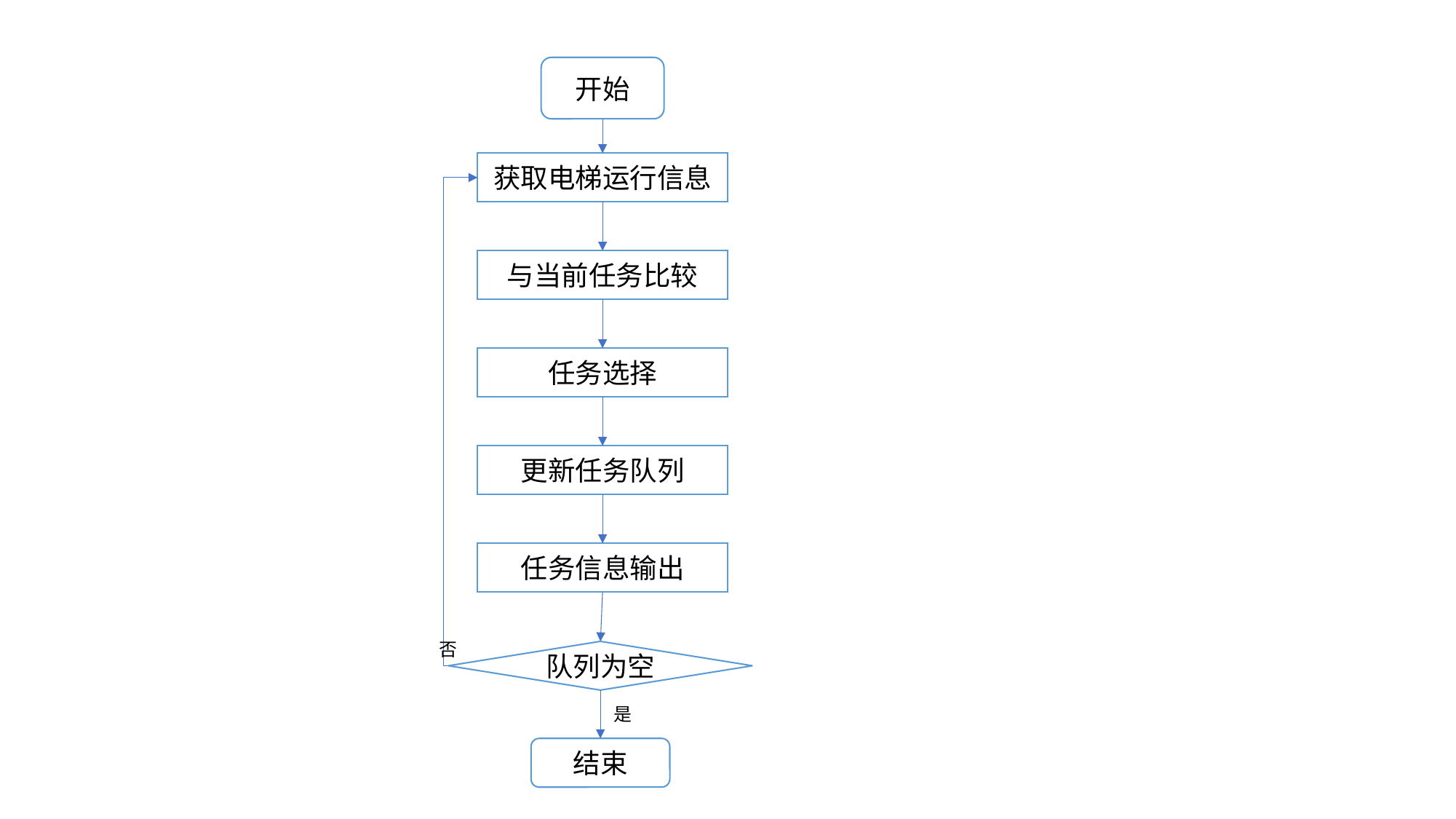

开始
获取电梯运行信息
与当前任务比较
任务选择
更新任务队列
任务信息输出
否
队列为空
是
结束